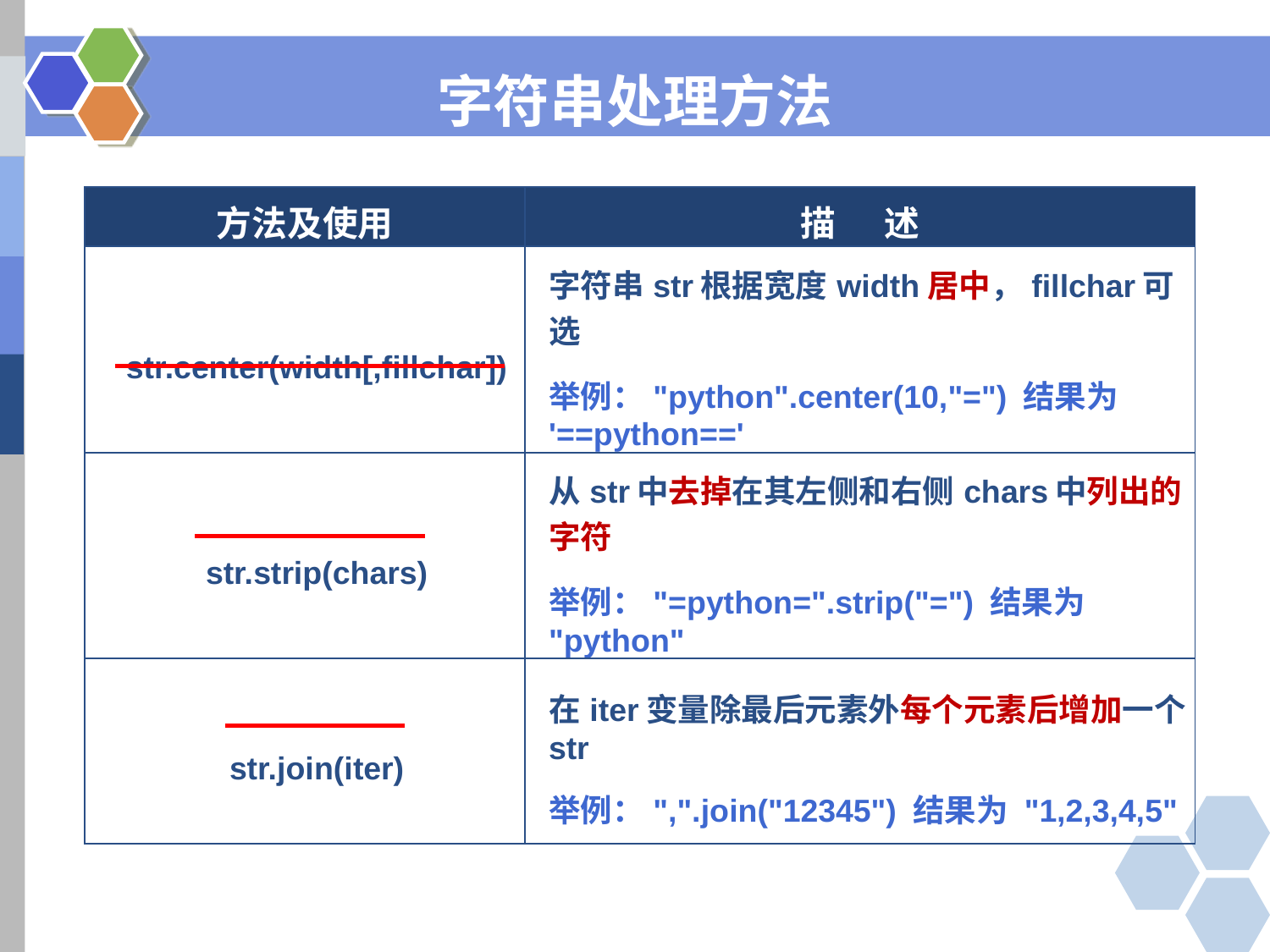

字符串处理方法
| 方法及使用 | 描 述 |
| --- | --- |
| str.center(width[,fillchar]) | 字符串str根据宽度width居中，fillchar可选 举例："python".center(10,"=") 结果为 '==python==' |
| str.strip(chars) | 从str中去掉在其左侧和右侧chars中列出的字符 举例："=python=".strip("=") 结果为 "python" |
| str.join(iter) | 在iter变量除最后元素外每个元素后增加一个str 举例：",".join("12345") 结果为 "1,2,3,4,5" |